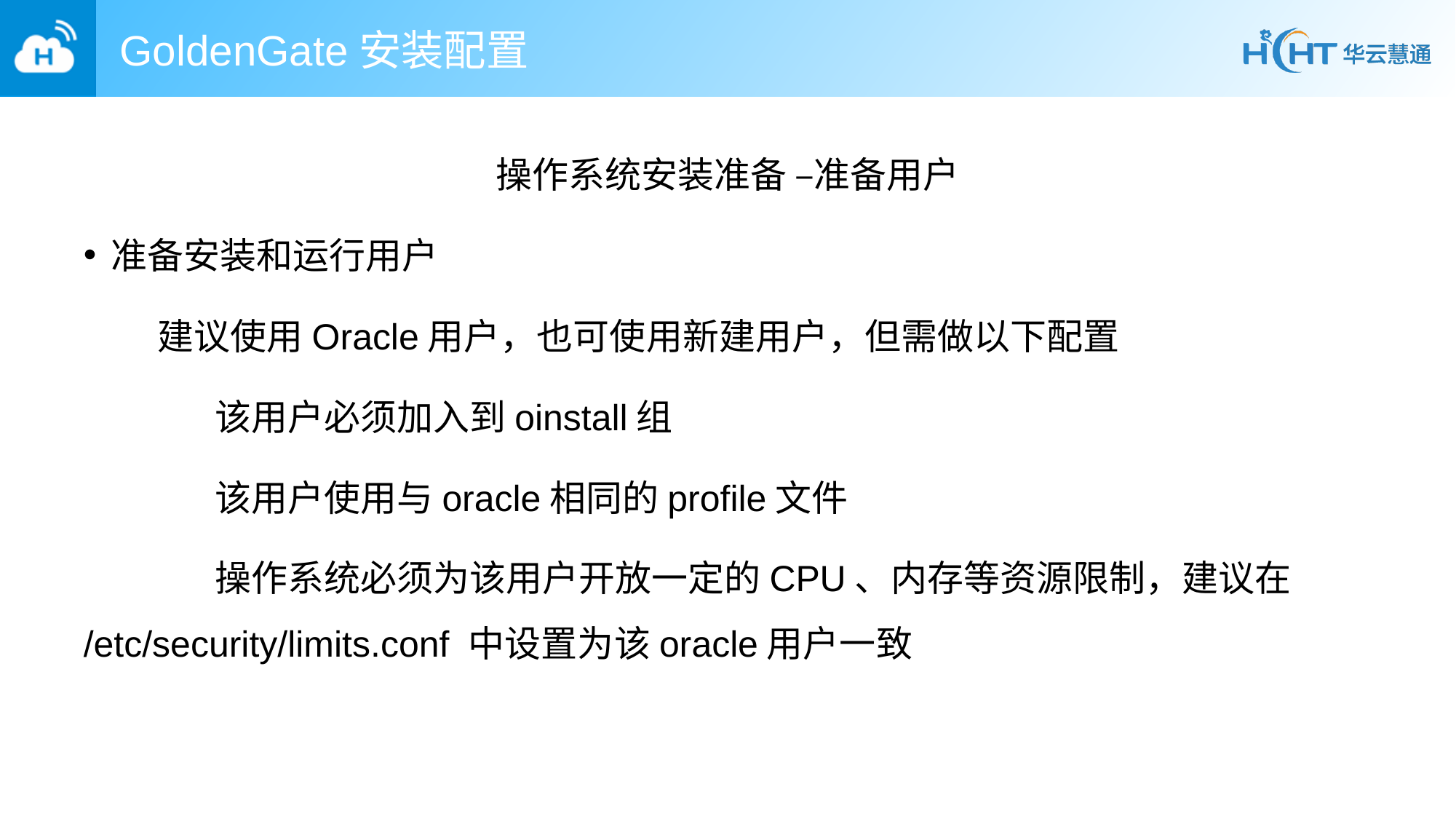

# GoldenGate安装配置
操作系统安装准备 –准备用户
准备安装和运行用户
        建议使用Oracle用户，也可使用新建用户，但需做以下配置
               该用户必须加入到oinstall组
               该用户使用与oracle相同的profile文件
               操作系统必须为该用户开放一定的CPU、内存等资源限制，建议在   /etc/security/limits.conf 中设置为该oracle用户一致